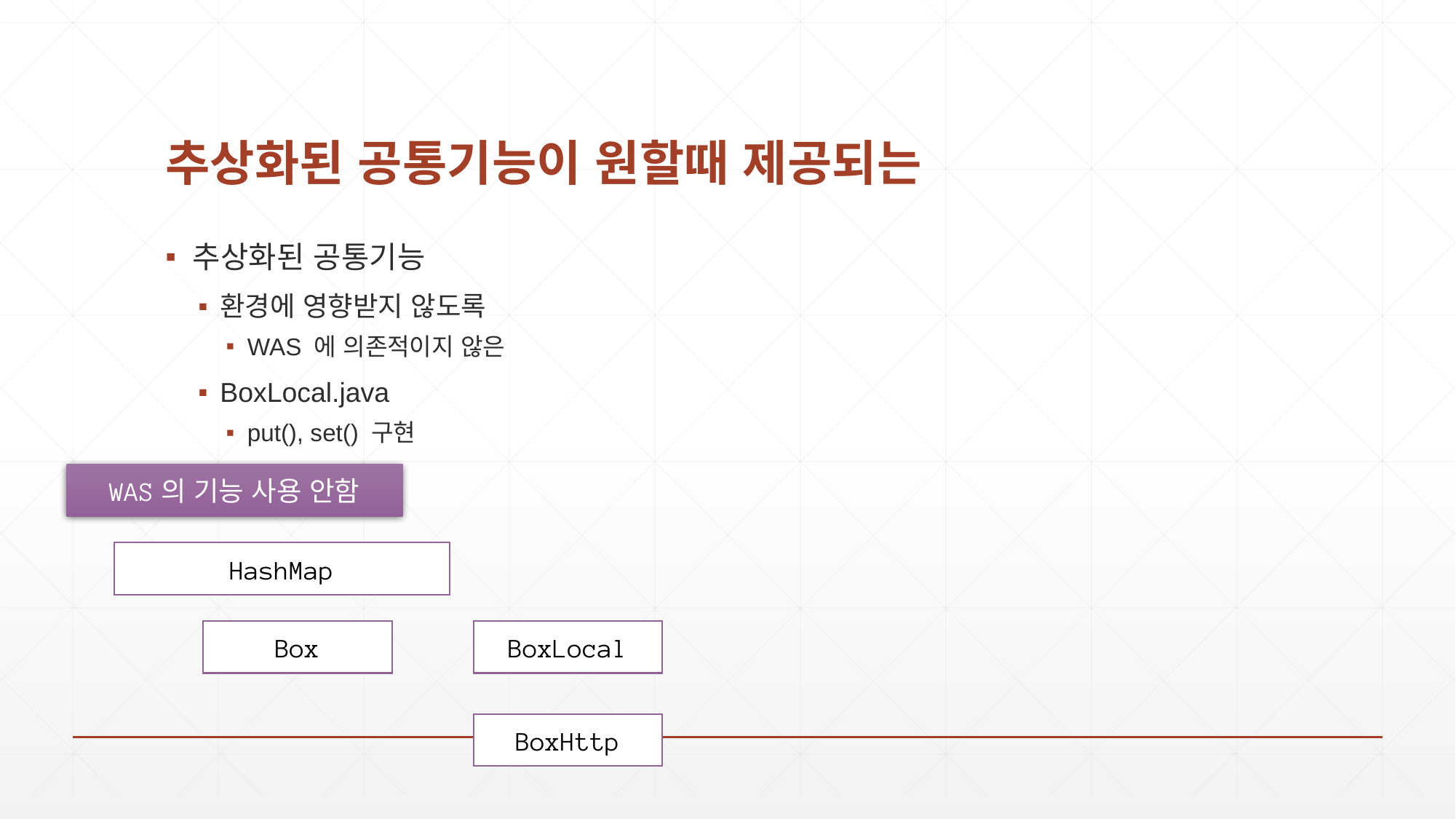

# 추상화된 공통기능이 원할때 제공되는
추상화된 공통기능
환경에 영향받지 않도록
WAS 에 의존적이지 않은
BoxLocal.java
put(), set() 구현
WAS의 기능 사용 안함
HashMap
Box
BoxLocal
BoxHttp